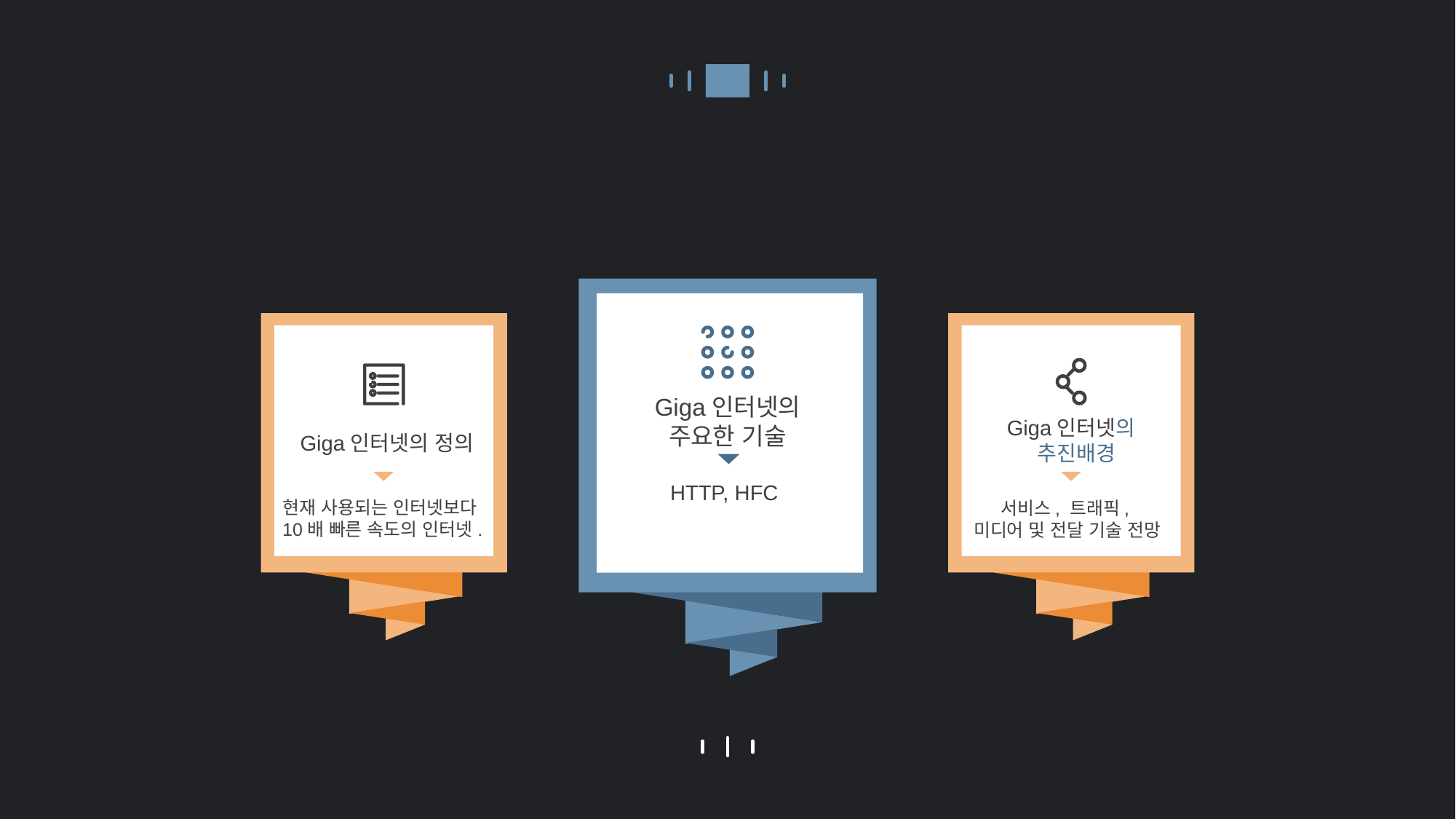

04

Giga 인터넷
(1초마다 데이터 10억 비트를 전송하는 인터넷)

Giga인터넷의
주요한 기술

Giga인터넷의
 추진배경
Giga인터넷의 정의

HTTP, HFC
현재 사용되는 인터넷보다
10배 빠른 속도의 인터넷.

서비스, 트래픽,
미디어 및 전달 기술 전망

3조